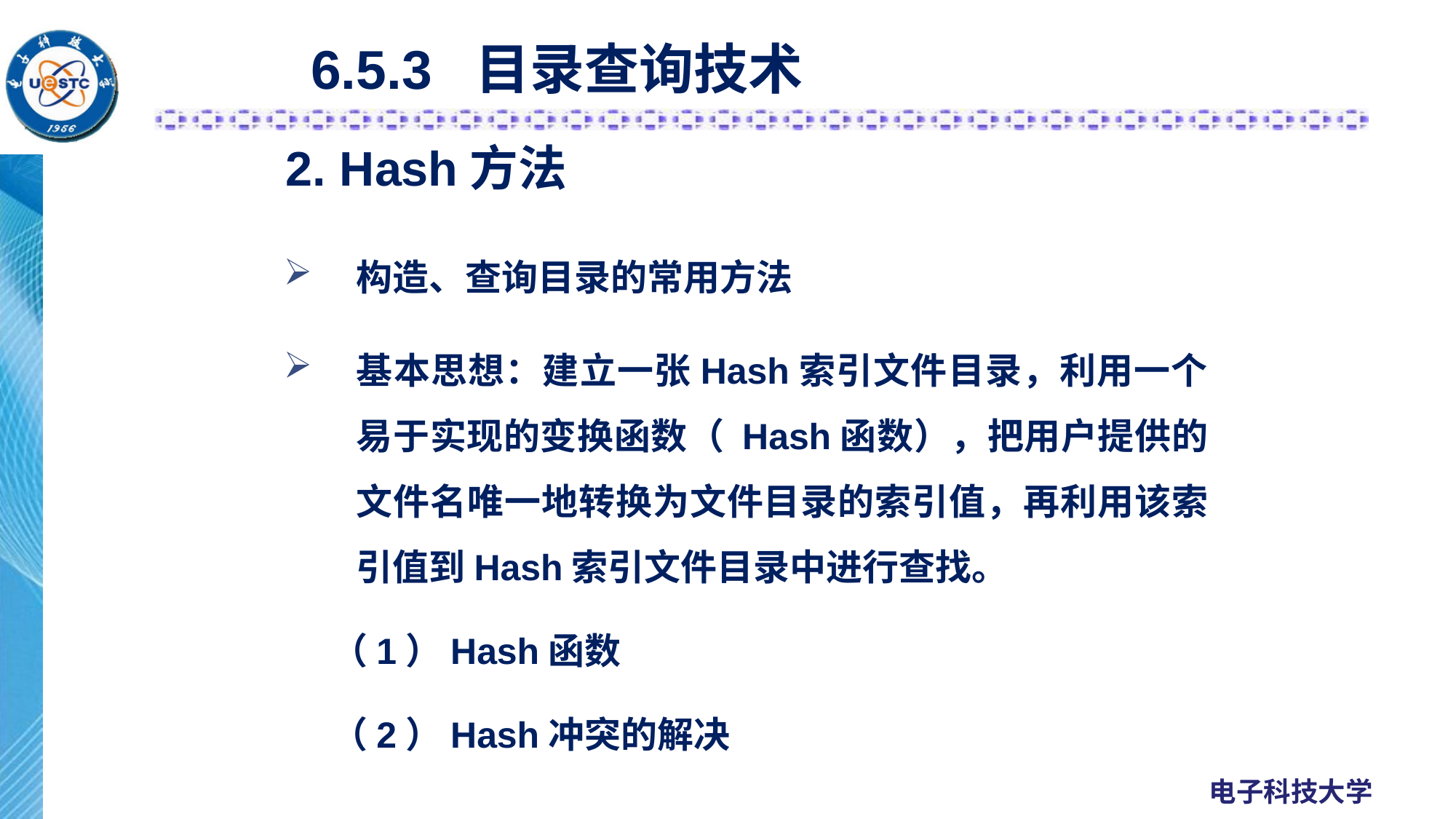

# 6.5.3  目录查询技术
2. Hash方法
构造、查询目录的常用方法
基本思想：建立一张Hash索引文件目录，利用一个易于实现的变换函数（ Hash函数），把用户提供的文件名唯一地转换为文件目录的索引值，再利用该索引值到Hash索引文件目录中进行查找。
（1）Hash函数
（2）Hash冲突的解决